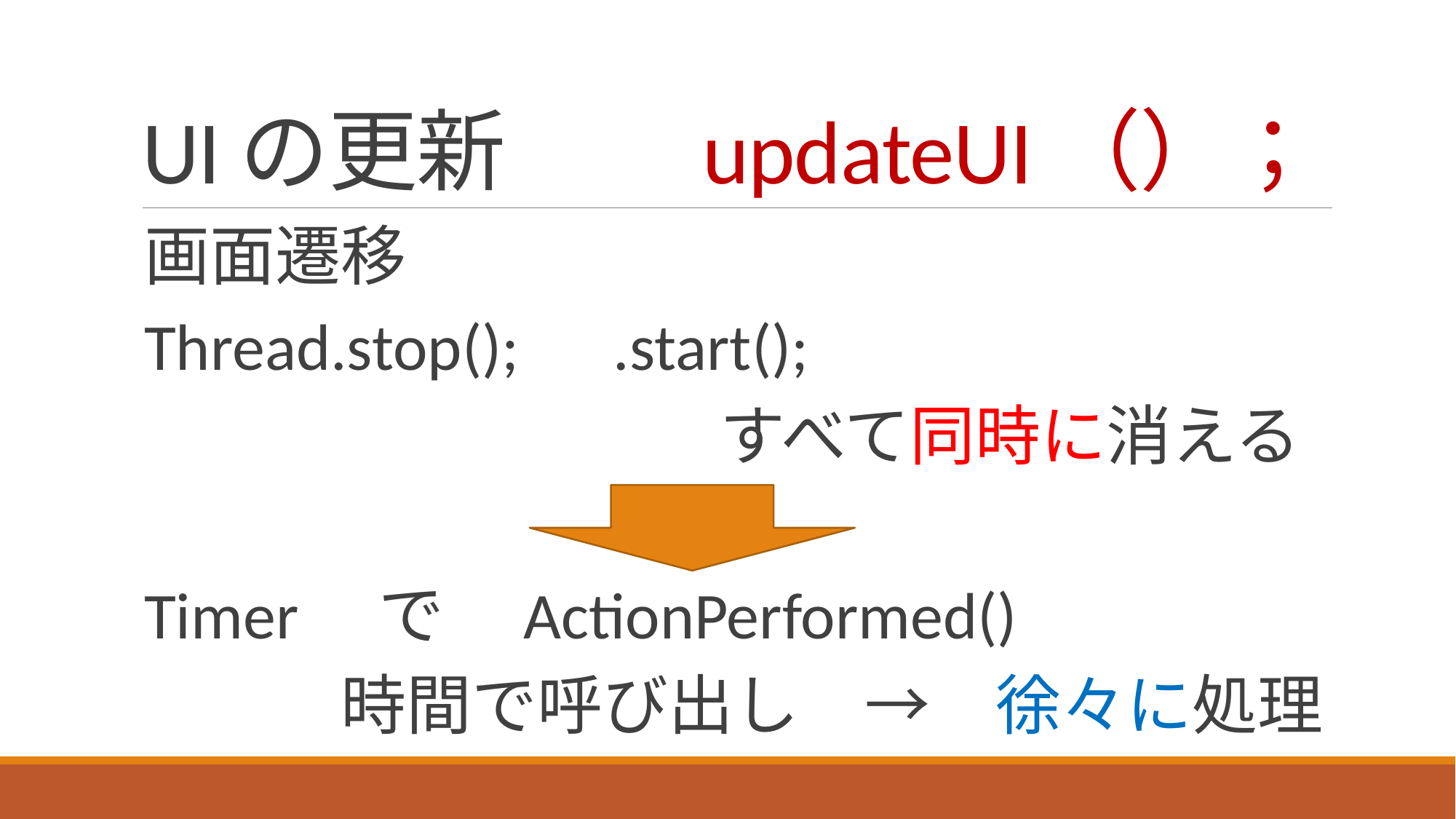

# UIの更新　　updateUI（）；
画面遷移
Thread.stop();　.start();
　　　　　　　　　すべて同時に消える

Timer　で　ActionPerformed()
　　　時間で呼び出し　→　徐々に処理